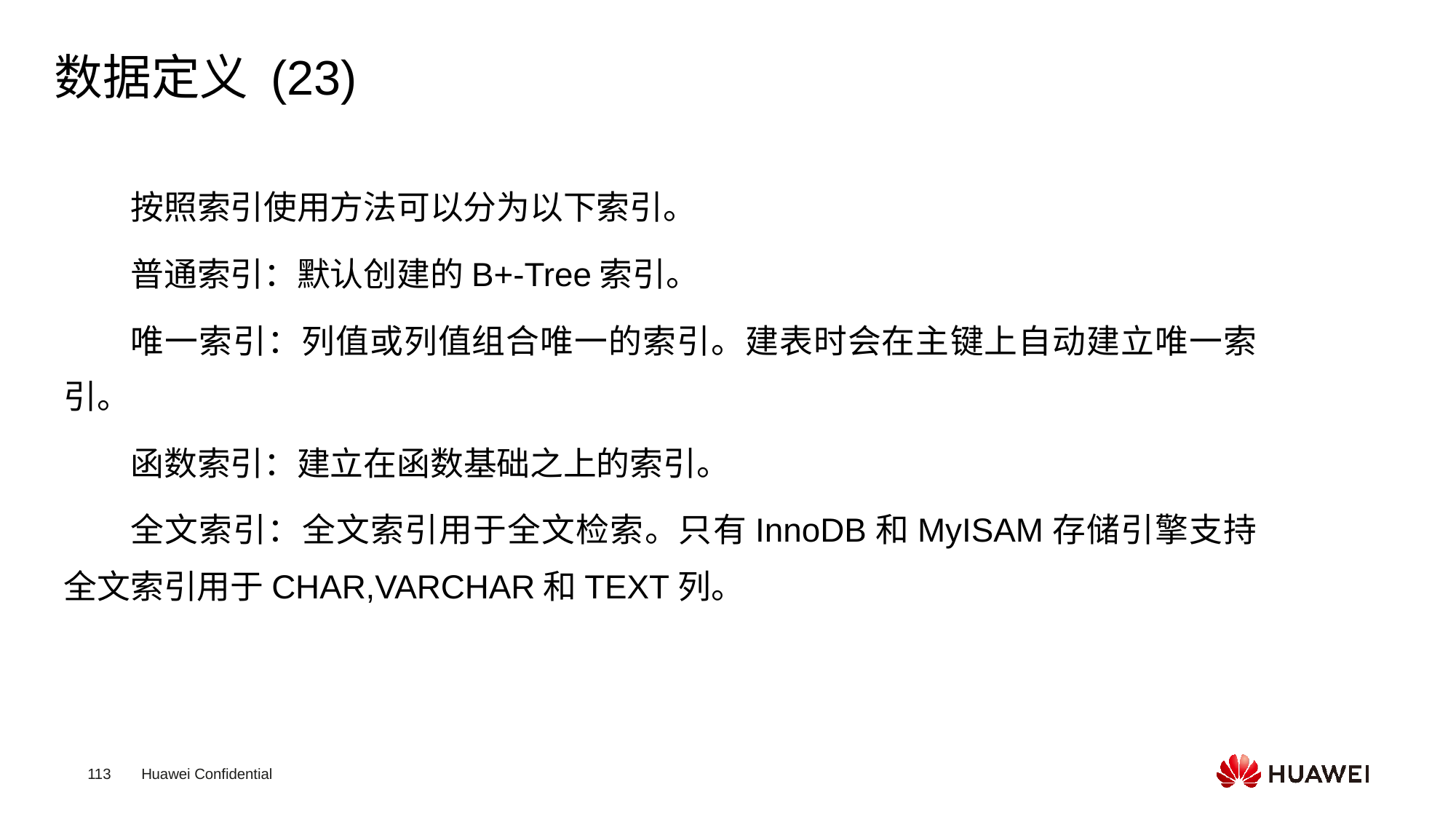

# 数据定义 (23)
按照索引使用方法可以分为以下索引。
普通索引：默认创建的B+-Tree索引。
唯一索引：列值或列值组合唯一的索引。建表时会在主键上自动建立唯一索引。
函数索引：建立在函数基础之上的索引。
全文索引：全文索引用于全文检索。只有InnoDB和MyISAM存储引擎支持全文索引用于CHAR,VARCHAR和TEXT列。